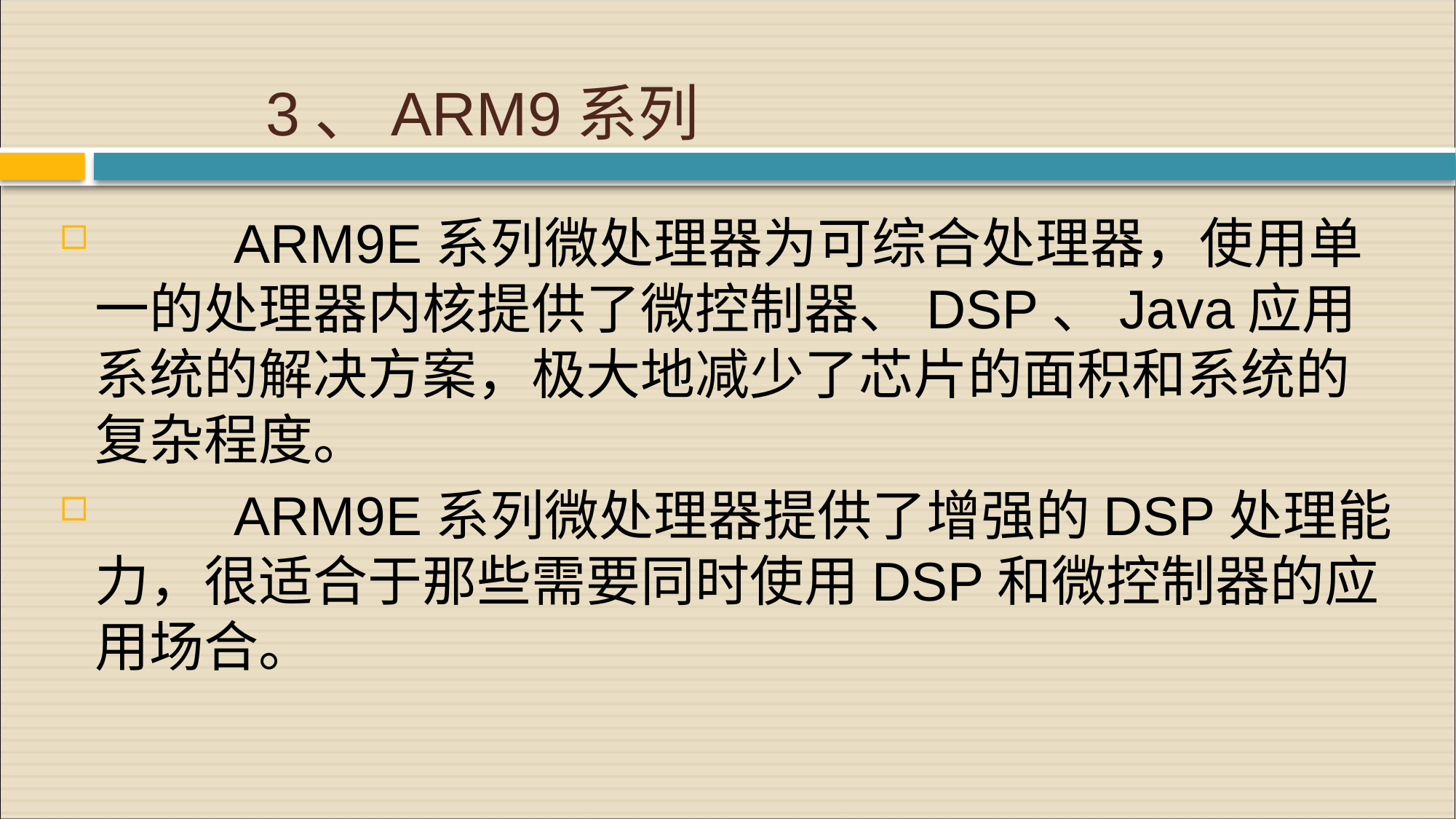

# 3、ARM9系列
	  ARM9E系列微处理器为可综合处理器，使用单一的处理器内核提供了微控制器、DSP、Java应用系统的解决方案，极大地减少了芯片的面积和系统的复杂程度。
	  ARM9E系列微处理器提供了增强的DSP处理能力，很适合于那些需要同时使用DSP和微控制器的应用场合。